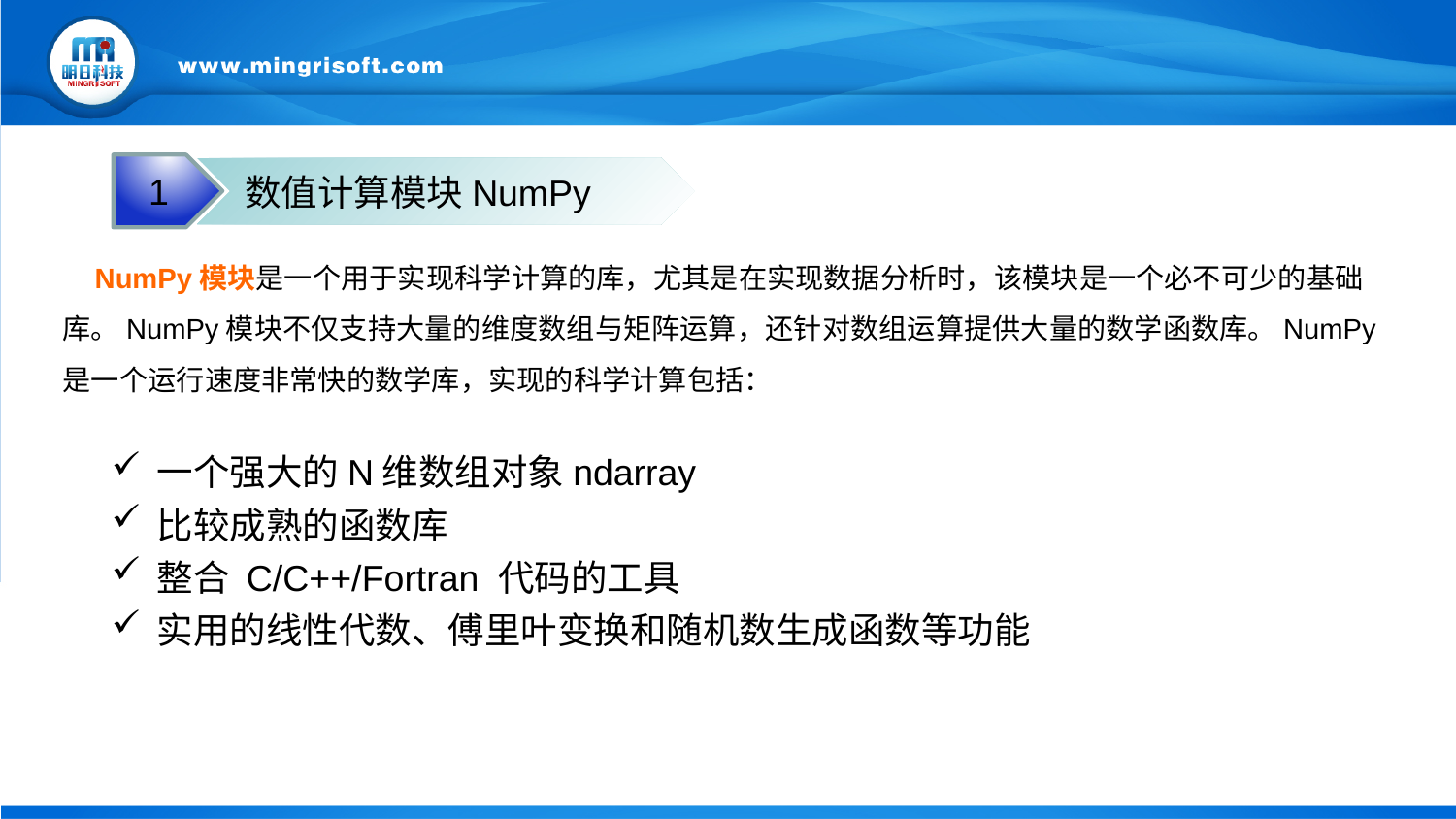

1
数值计算模块NumPy
    NumPy模块是一个用于实现科学计算的库，尤其是在实现数据分析时，该模块是一个必不可少的基础库。NumPy模块不仅支持大量的维度数组与矩阵运算，还针对数组运算提供大量的数学函数库。NumPy是一个运行速度非常快的数学库，实现的科学计算包括：
一个强大的N维数组对象ndarray
比较成熟的函数库
整合 C/C++/Fortran 代码的工具
实用的线性代数、傅里叶变换和随机数生成函数等功能